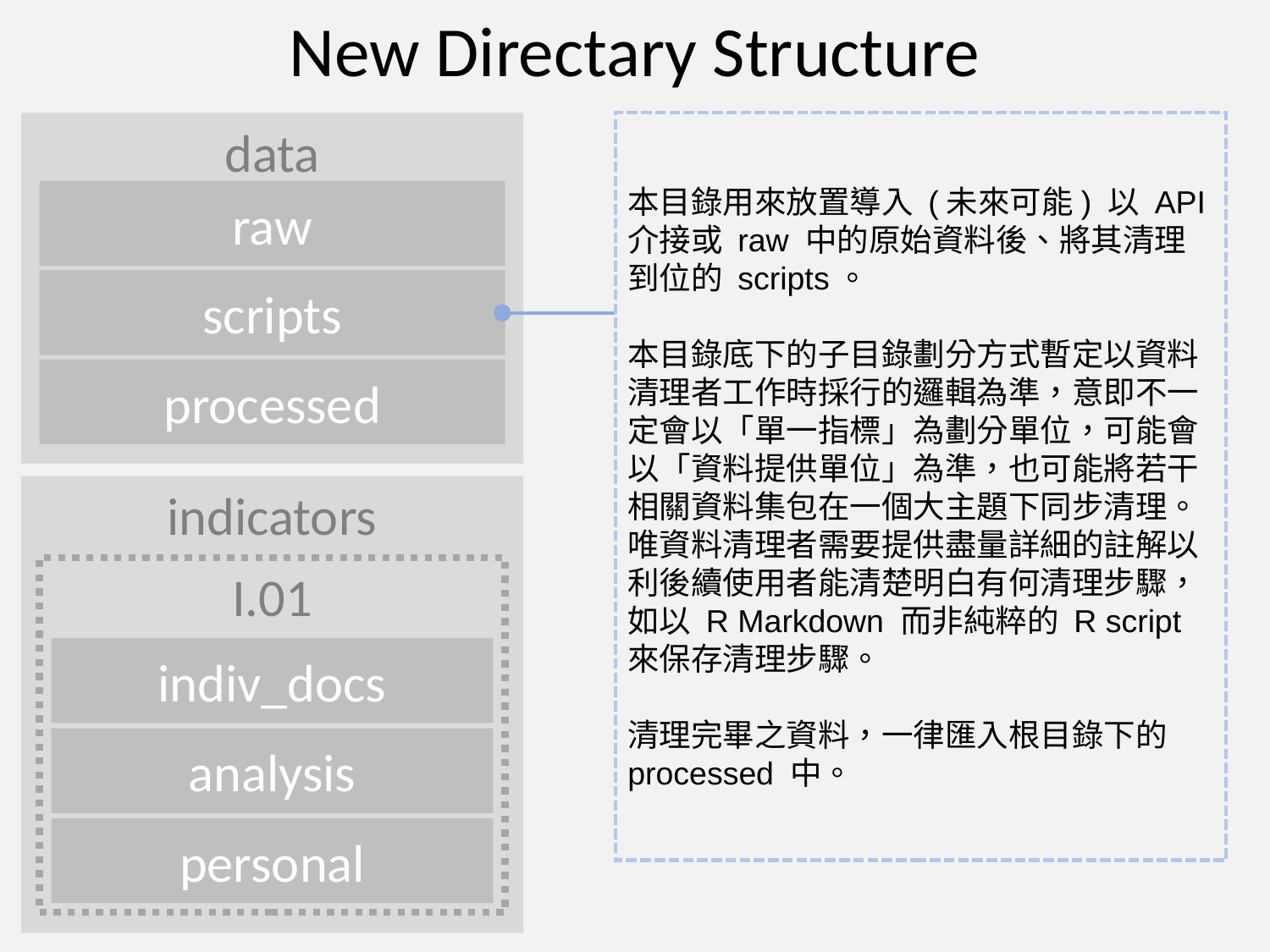

New Directary Structure
data
本目錄用來放置導入 (未來可能) 以 API 介接或 raw 中的原始資料後、將其清理到位的 scripts。

本目錄底下的子目錄劃分方式暫定以資料清理者工作時採行的邏輯為準，意即不一定會以「單一指標」為劃分單位，可能會以「資料提供單位」為準，也可能將若干相關資料集包在一個大主題下同步清理。唯資料清理者需要提供盡量詳細的註解以利後續使用者能清楚明白有何清理步驟，如以 R Markdown 而非純粹的 R script 來保存清理步驟。

清理完畢之資料，一律匯入根目錄下的 processed 中。
raw
scripts
processed
indicators
I.01
indiv_docs
analysis
personal